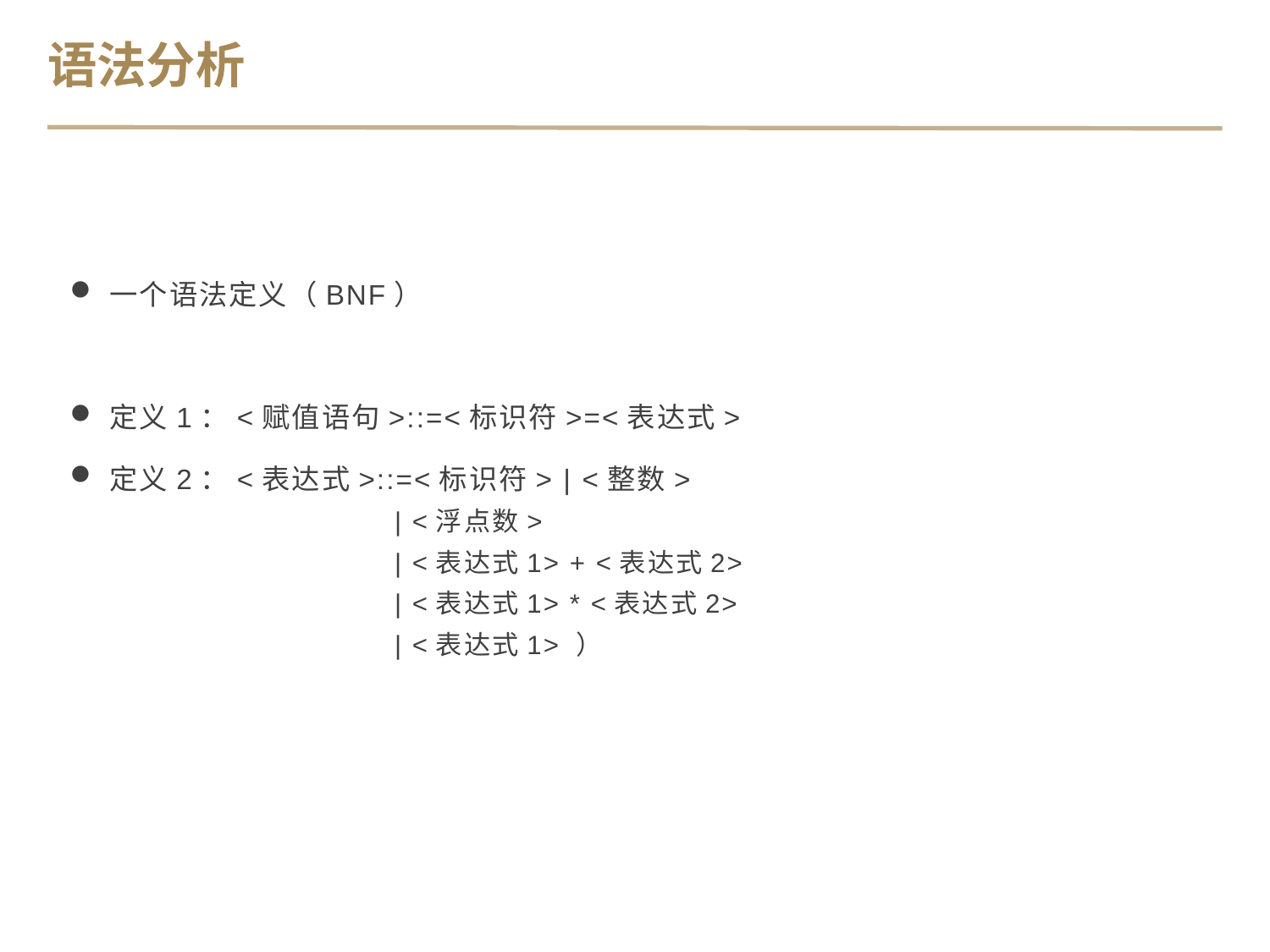

语法分析
一个语法定义（BNF）

定义1：<赋值语句>::=<标识符>=<表达式>
定义2：<表达式>::=<标识符> | <整数>
| <浮点数>
| <表达式1> + <表达式2>
| <表达式1> * <表达式2>
| <表达式1> ）